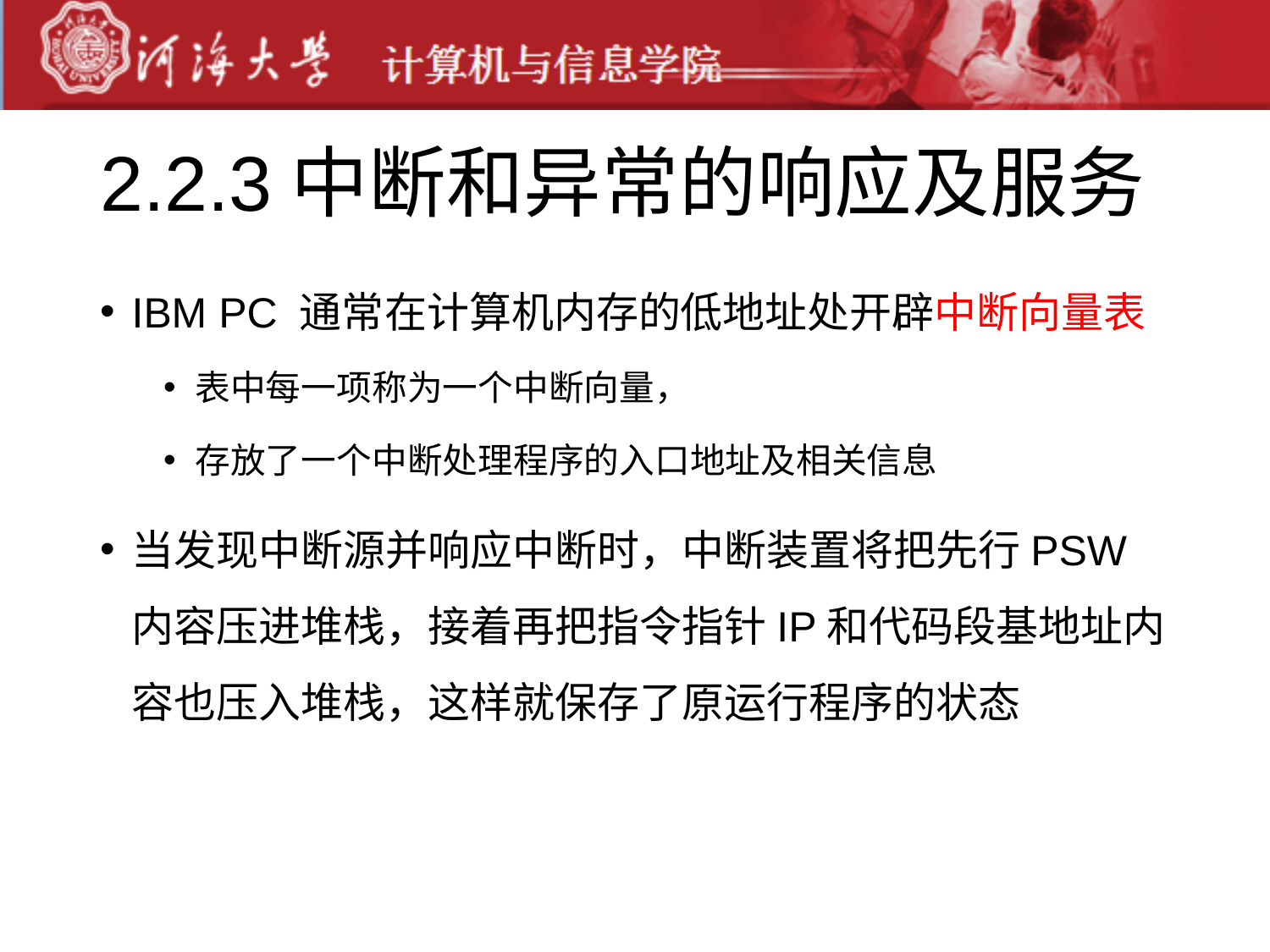

# 2.2.3中断和异常的响应及服务
IBM PC 通常在计算机内存的低地址处开辟中断向量表
表中每一项称为一个中断向量，
存放了一个中断处理程序的入口地址及相关信息
当发现中断源并响应中断时，中断装置将把先行PSW内容压进堆栈，接着再把指令指针IP和代码段基地址内容也压入堆栈，这样就保存了原运行程序的状态